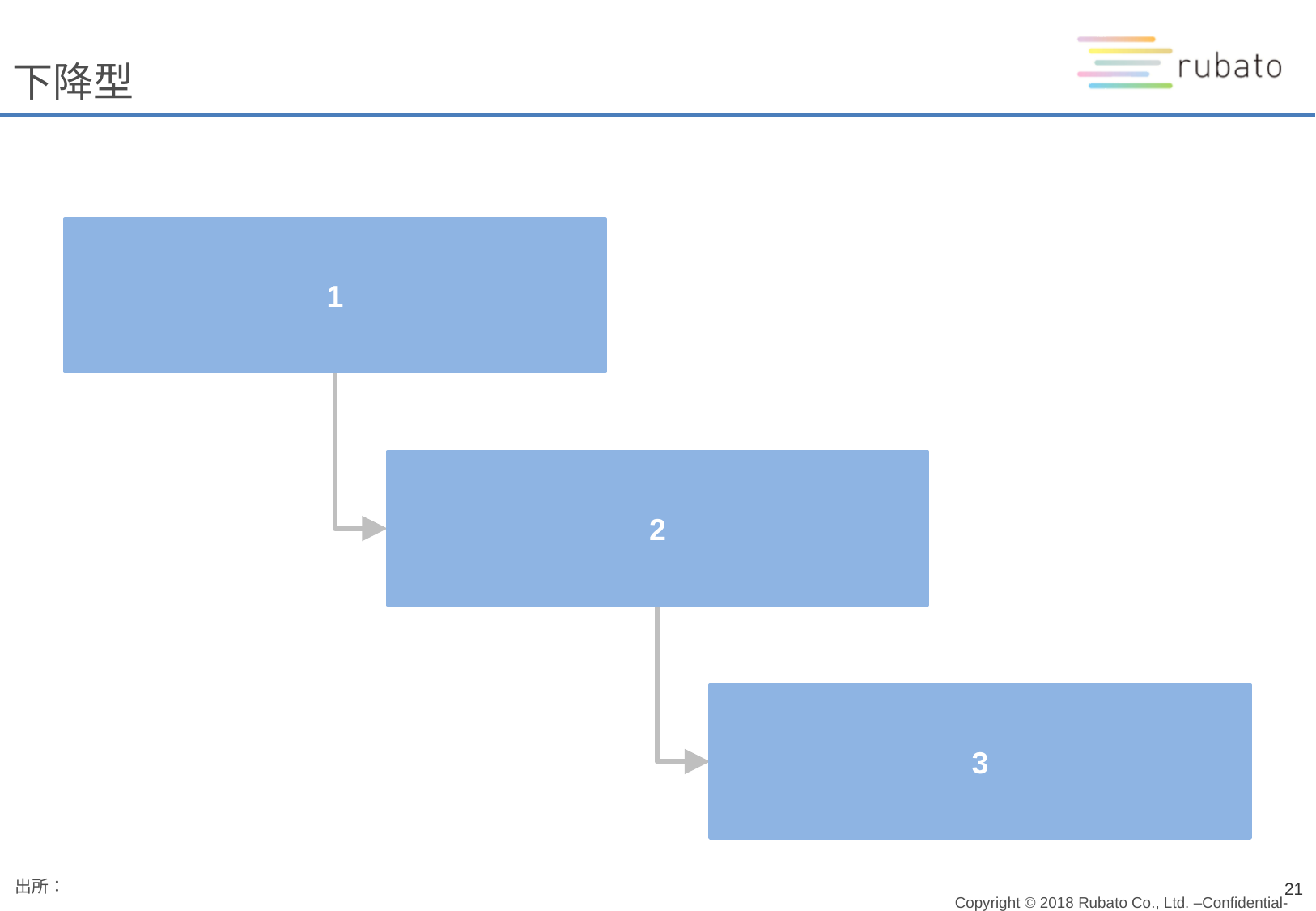

# 下降型

1
2
3
出所：
21